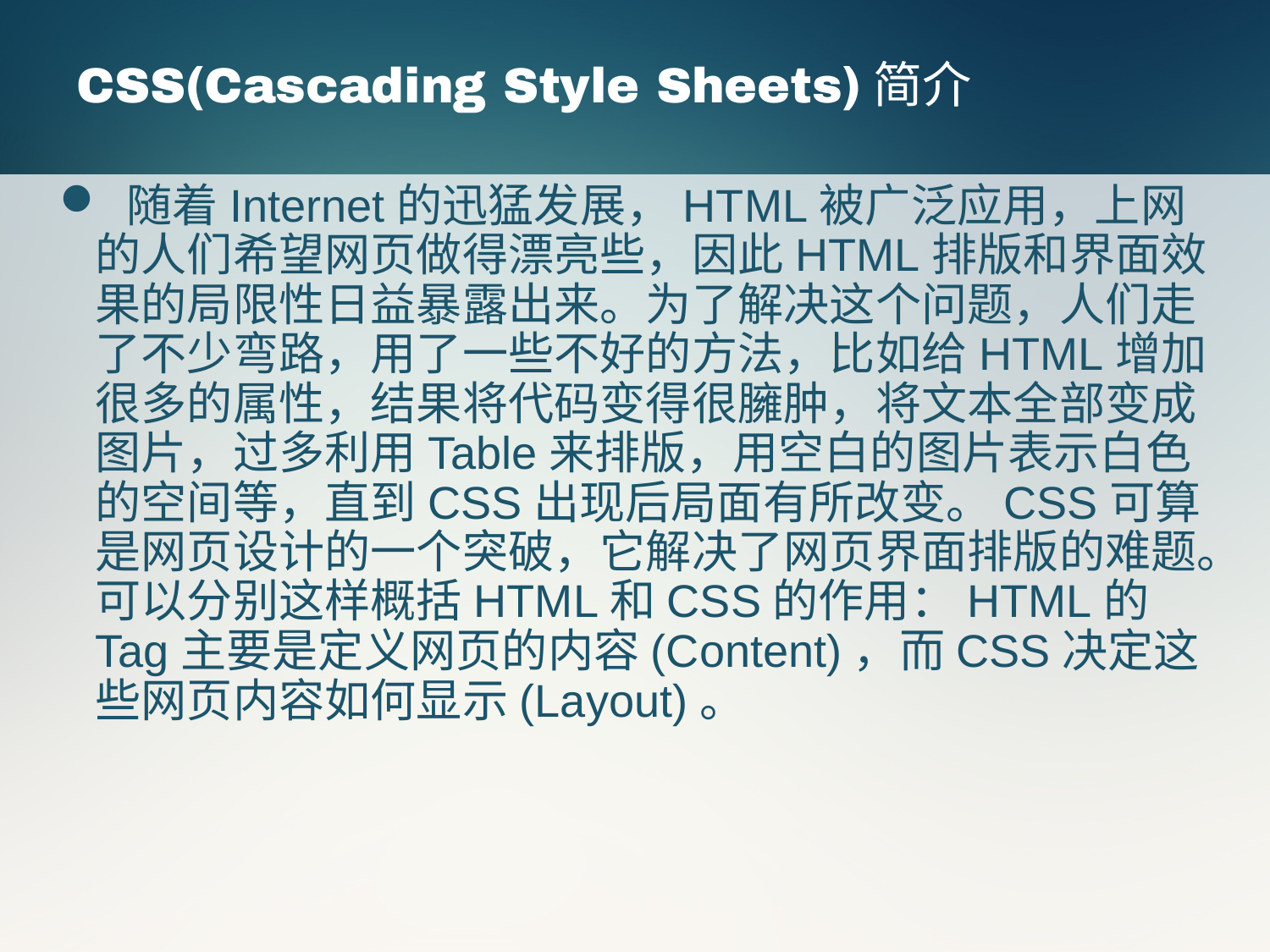

# CSS(Cascading Style Sheets)简介
 随着Internet的迅猛发展，HTML被广泛应用，上网的人们希望网页做得漂亮些，因此HTML排版和界面效果的局限性日益暴露出来。为了解决这个问题，人们走了不少弯路，用了一些不好的方法，比如给HTML增加很多的属性，结果将代码变得很臃肿，将文本全部变成图片，过多利用Table来排版，用空白的图片表示白色的空间等，直到CSS出现后局面有所改变。CSS可算是网页设计的一个突破，它解决了网页界面排版的难题。可以分别这样概括HTML和CSS的作用：HTML的Tag主要是定义网页的内容(Content)，而CSS决定这些网页内容如何显示(Layout)。